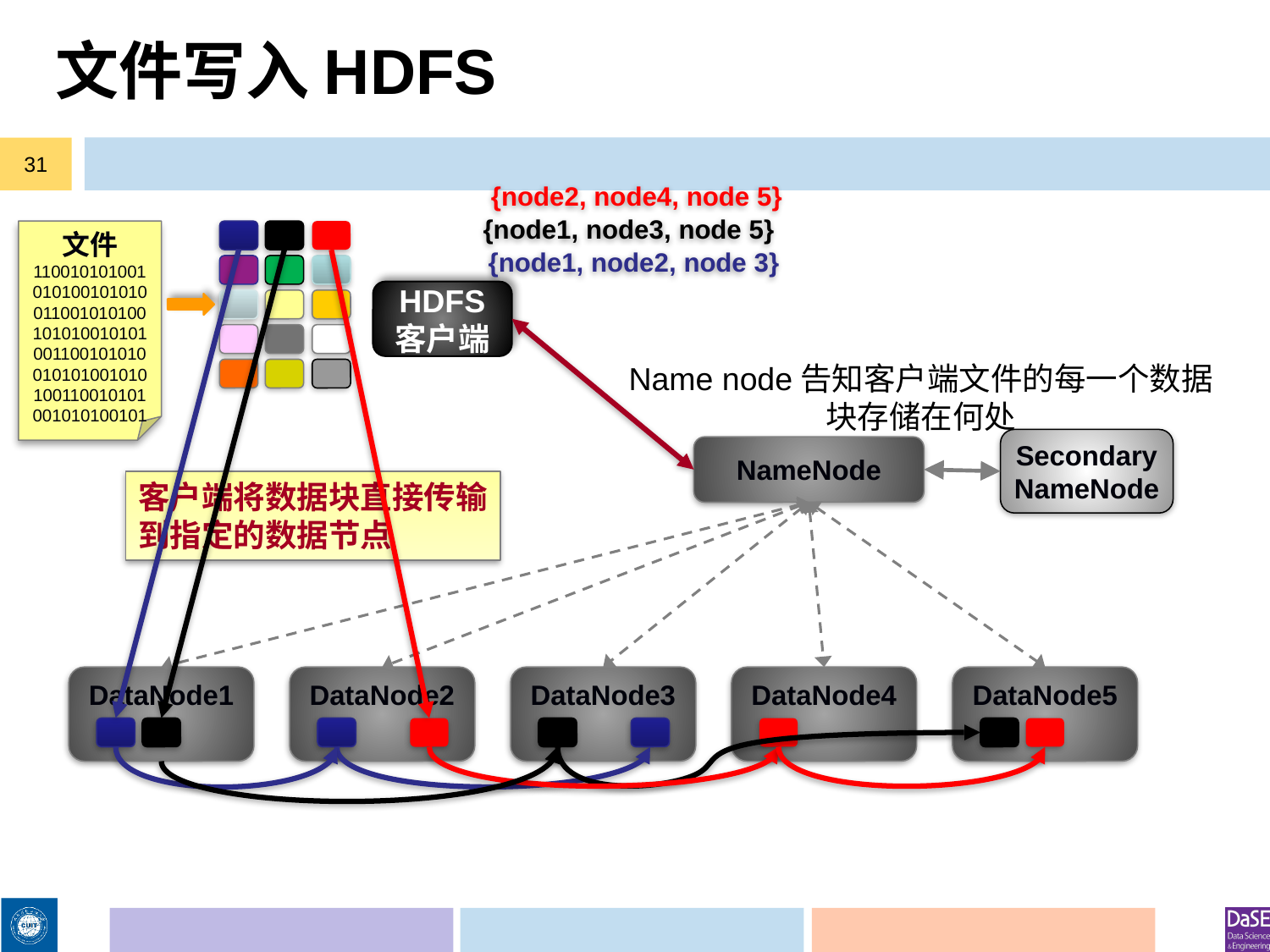

# 文件写入HDFS
31
{node2, node4, node 5}

{node1, node3, node 5}
文件
110010101001
010100101010
011001010100
101010010101
001100101010
010101001010
100110010101
001010100101

{node1, node2, node 3}

HDFS
客户端

Name node告知客户端文件的每一个数据块存储在何处

Secondary
NameNode
NameNode
客户端将数据块直接传输
到指定的数据节点
DataNode1
DataNode2
DataNode3
DataNode4
DataNode5